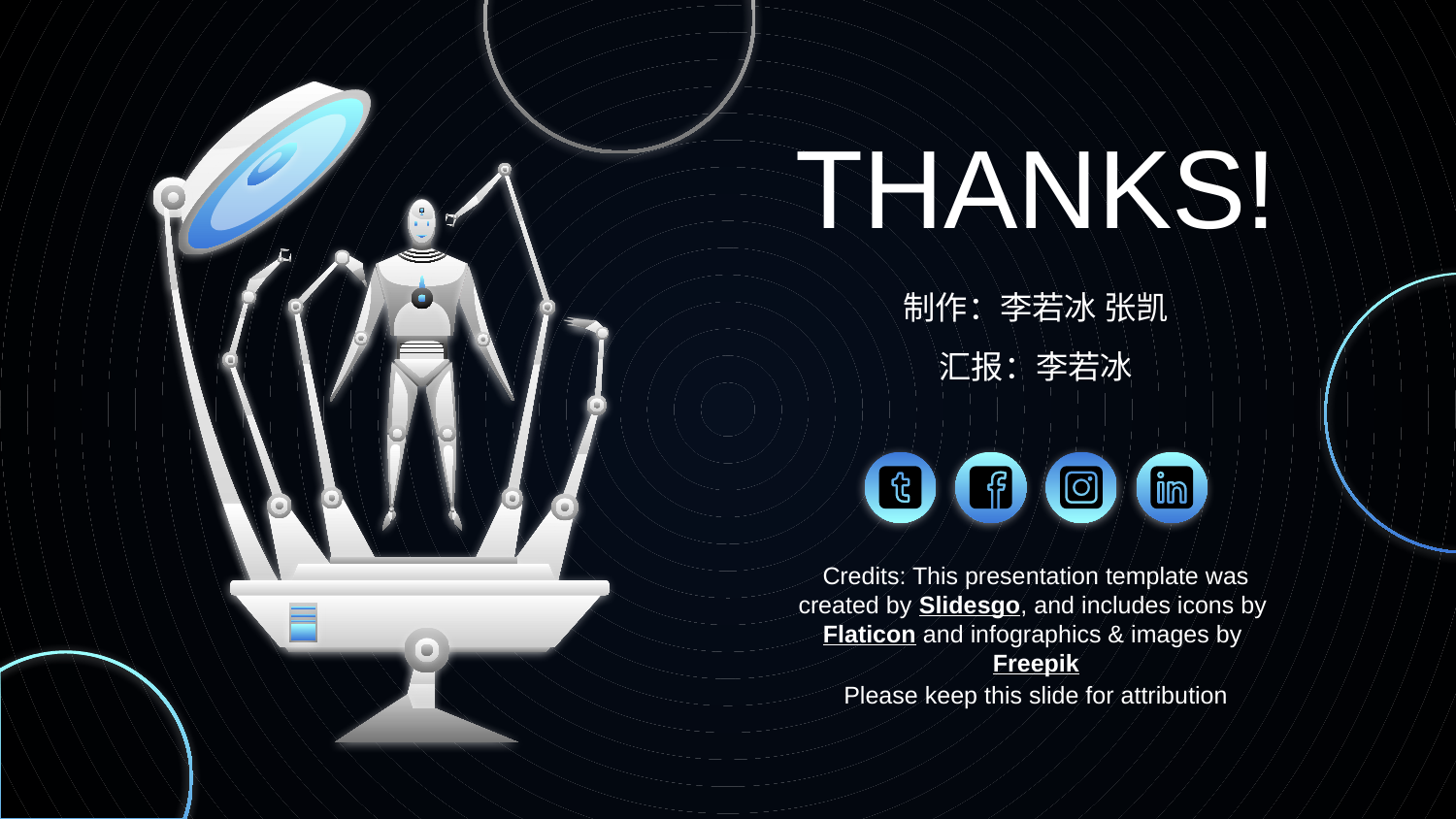

# THANKS!
制作：李若冰 张凯
汇报：李若冰

Please keep this slide for attribution